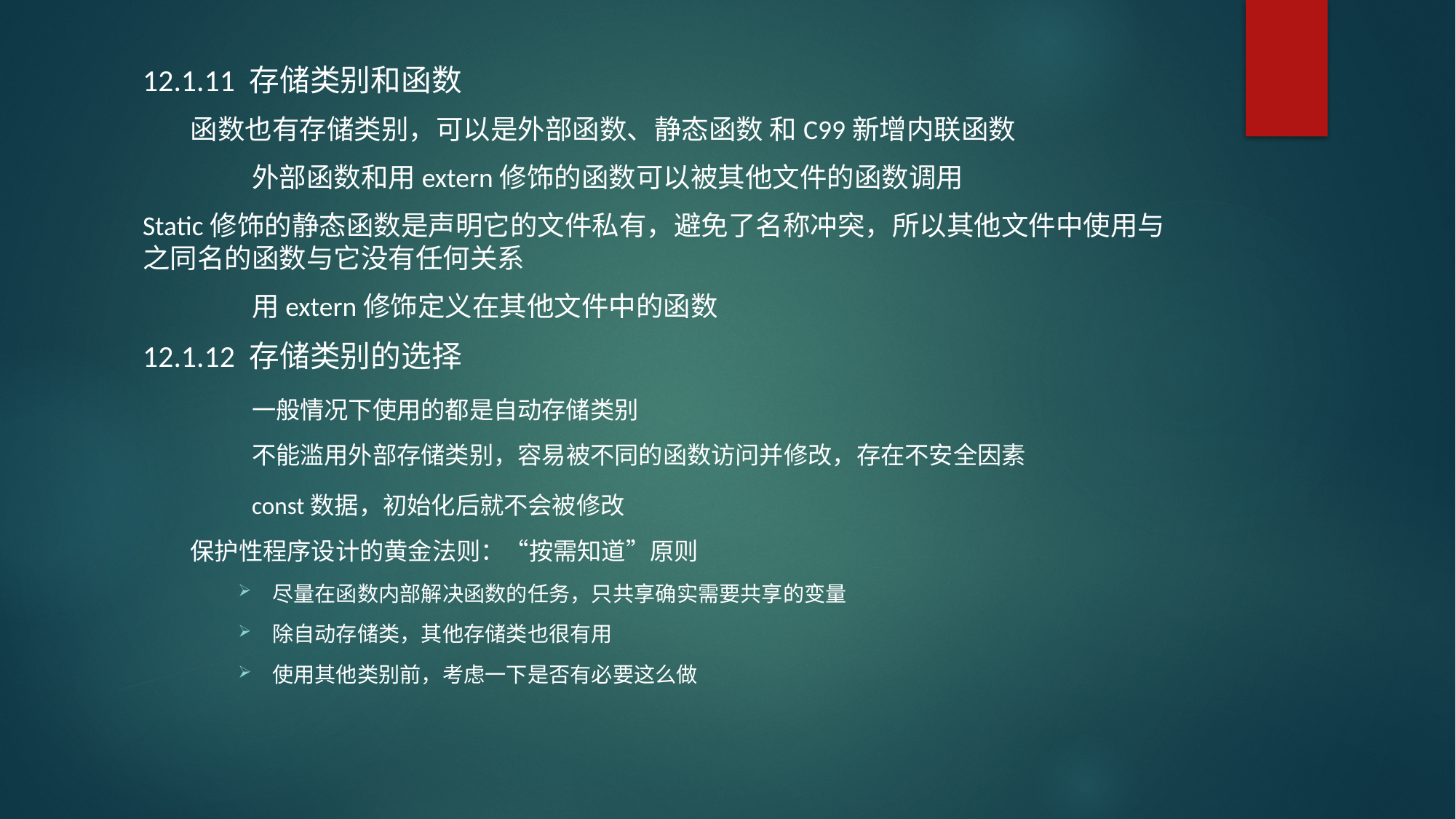

12.1.11 存储类别和函数
函数也有存储类别，可以是外部函数、静态函数 和C99新增内联函数
	外部函数和用extern修饰的函数可以被其他文件的函数调用
Static修饰的静态函数是声明它的文件私有，避免了名称冲突，所以其他文件中使用与之同名的函数与它没有任何关系
	用extern修饰定义在其他文件中的函数
12.1.12 存储类别的选择
	一般情况下使用的都是自动存储类别
	不能滥用外部存储类别，容易被不同的函数访问并修改，存在不安全因素
	const数据，初始化后就不会被修改
保护性程序设计的黄金法则：“按需知道”原则
尽量在函数内部解决函数的任务，只共享确实需要共享的变量
除自动存储类，其他存储类也很有用
使用其他类别前，考虑一下是否有必要这么做